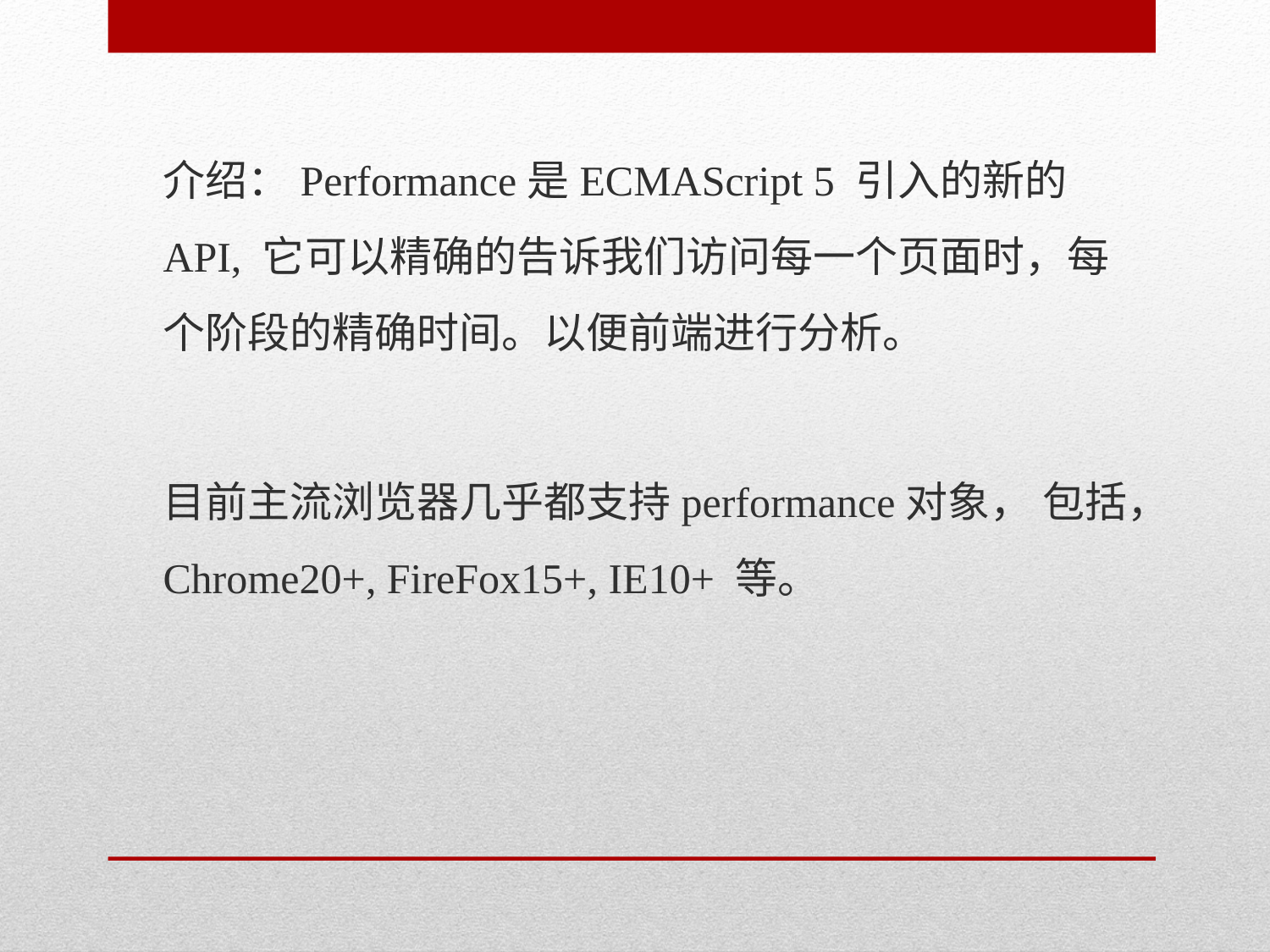

介绍：Performance是ECMAScript 5 引入的新的API, 它可以精确的告诉我们访问每一个页面时，每个阶段的精确时间。以便前端进行分析。

目前主流浏览器几乎都支持performance对象， 包括，Chrome20+, FireFox15+, IE10+ 等。